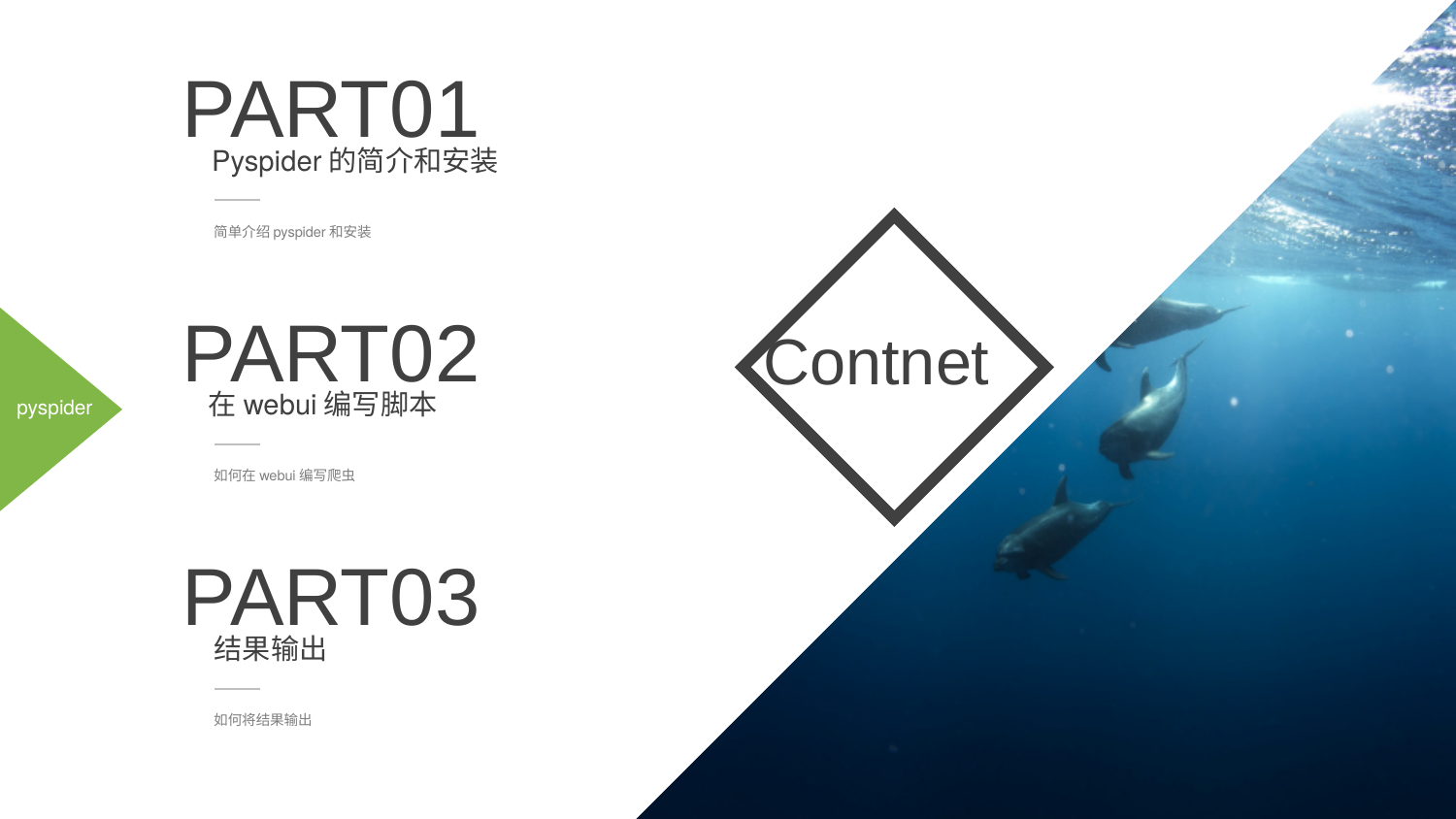

PART01
Pyspider的简介和安装

简单介绍pyspider和安装

Contnet
PART02
在webui编写脚本

如何在webui编写爬虫

pyspider
PART03
结果输出

如何将结果输出